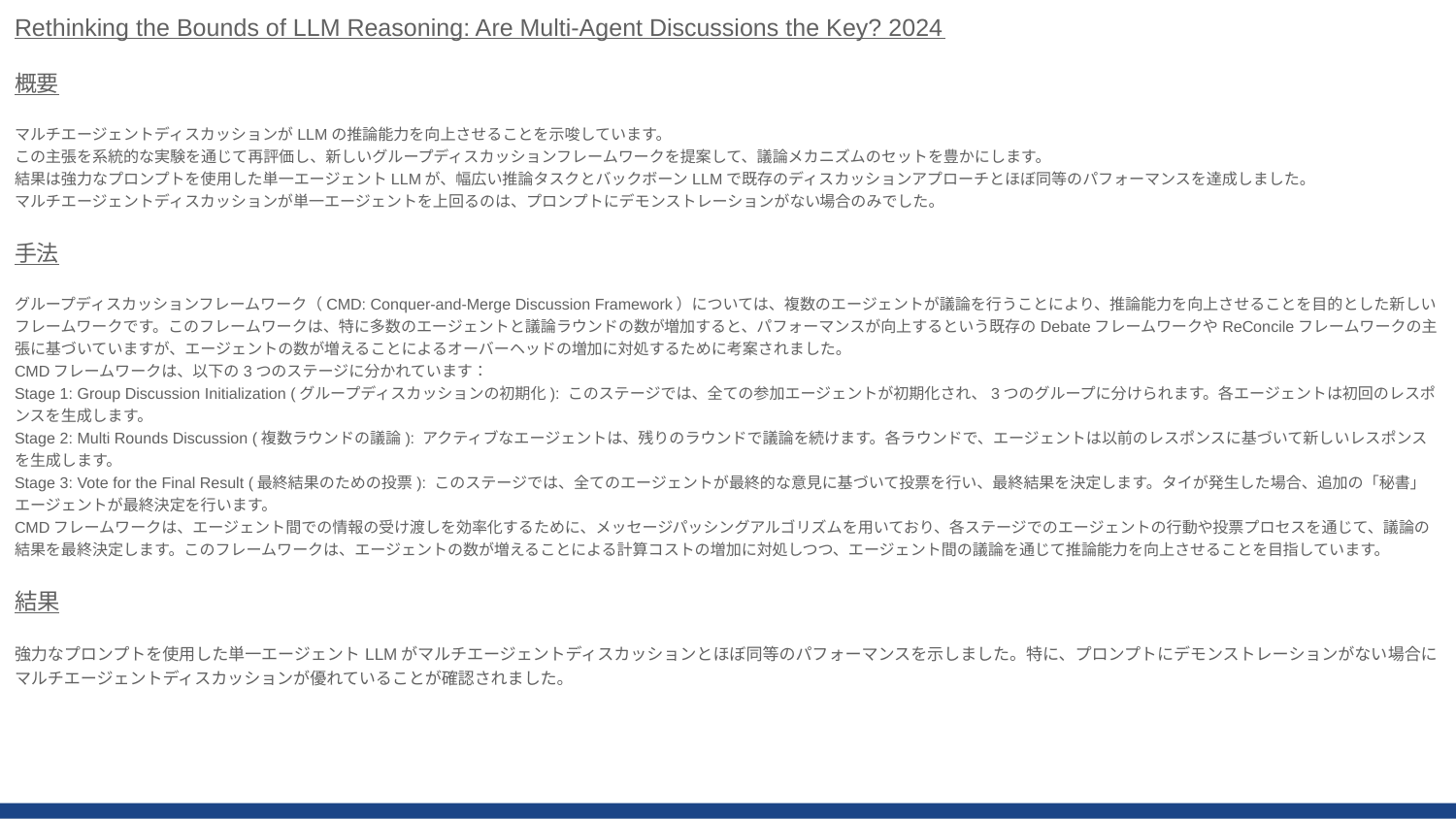

Rethinking the Bounds of LLM Reasoning: Are Multi-Agent Discussions the Key? 2024
概要
マルチエージェントディスカッションがLLMの推論能力を向上させることを示唆しています。
この主張を系統的な実験を通じて再評価し、新しいグループディスカッションフレームワークを提案して、議論メカニズムのセットを豊かにします。
結果は強力なプロンプトを使用した単一エージェントLLMが、幅広い推論タスクとバックボーンLLMで既存のディスカッションアプローチとほぼ同等のパフォーマンスを達成しました。
マルチエージェントディスカッションが単一エージェントを上回るのは、プロンプトにデモンストレーションがない場合のみでした。
手法
グループディスカッションフレームワーク（CMD: Conquer-and-Merge Discussion Framework）については、複数のエージェントが議論を行うことにより、推論能力を向上させることを目的とした新しいフレームワークです。このフレームワークは、特に多数のエージェントと議論ラウンドの数が増加すると、パフォーマンスが向上するという既存のDebateフレームワークやReConcileフレームワークの主張に基づいていますが、エージェントの数が増えることによるオーバーヘッドの増加に対処するために考案されました。
CMDフレームワークは、以下の3つのステージに分かれています：
Stage 1: Group Discussion Initialization (グループディスカッションの初期化): このステージでは、全ての参加エージェントが初期化され、3つのグループに分けられます。各エージェントは初回のレスポンスを生成します。
Stage 2: Multi Rounds Discussion (複数ラウンドの議論): アクティブなエージェントは、残りのラウンドで議論を続けます。各ラウンドで、エージェントは以前のレスポンスに基づいて新しいレスポンスを生成します。
Stage 3: Vote for the Final Result (最終結果のための投票): このステージでは、全てのエージェントが最終的な意見に基づいて投票を行い、最終結果を決定します。タイが発生した場合、追加の「秘書」エージェントが最終決定を行います。
CMDフレームワークは、エージェント間での情報の受け渡しを効率化するために、メッセージパッシングアルゴリズムを用いており、各ステージでのエージェントの行動や投票プロセスを通じて、議論の結果を最終決定します。このフレームワークは、エージェントの数が増えることによる計算コストの増加に対処しつつ、エージェント間の議論を通じて推論能力を向上させることを目指しています​​。
結果
強力なプロンプトを使用した単一エージェントLLMがマルチエージェントディスカッションとほぼ同等のパフォーマンスを示しました。特に、プロンプトにデモンストレーションがない場合にマルチエージェントディスカッションが優れていることが確認されました。